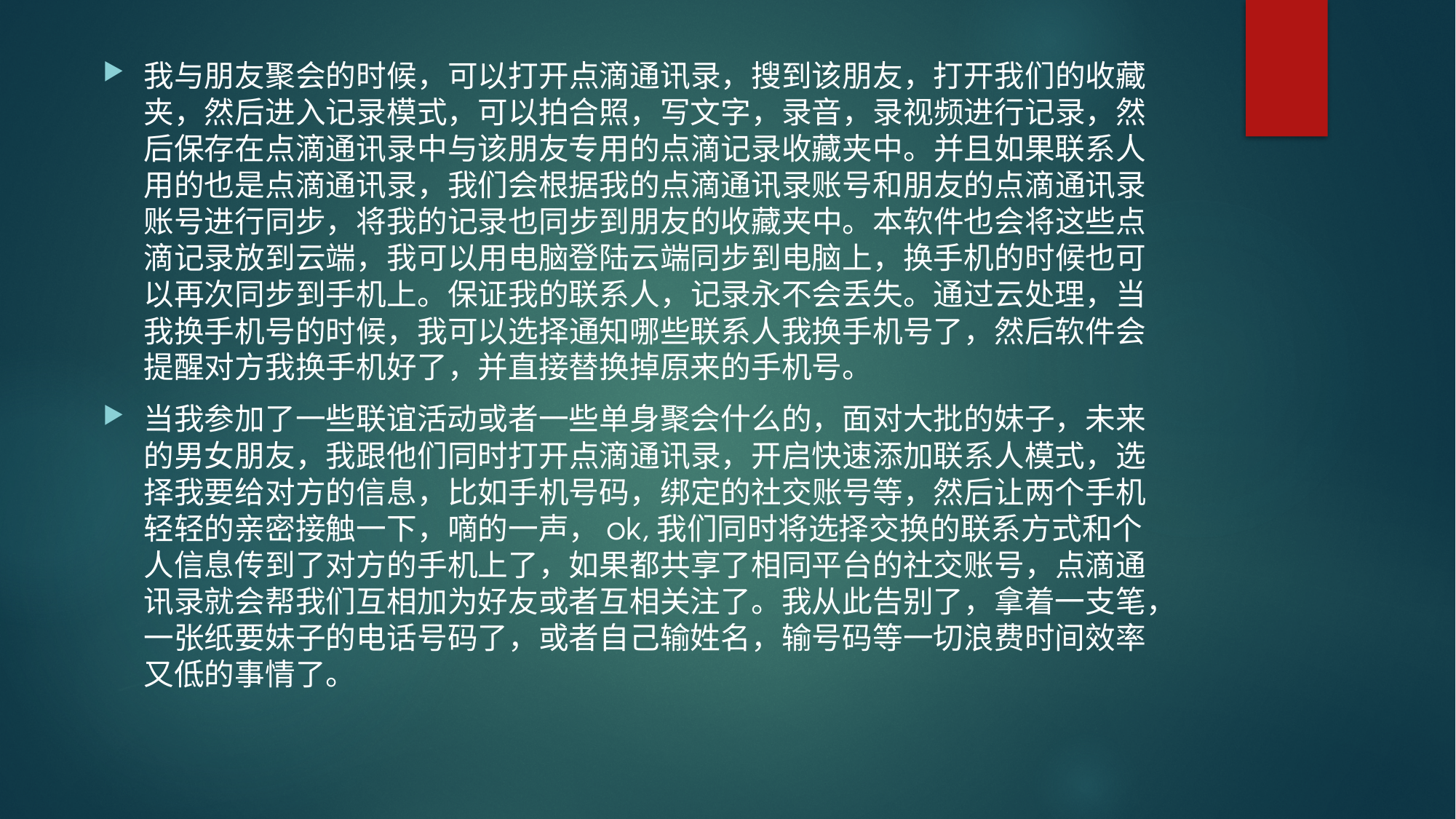

我与朋友聚会的时候，可以打开点滴通讯录，搜到该朋友，打开我们的收藏夹，然后进入记录模式，可以拍合照，写文字，录音，录视频进行记录，然后保存在点滴通讯录中与该朋友专用的点滴记录收藏夹中。并且如果联系人用的也是点滴通讯录，我们会根据我的点滴通讯录账号和朋友的点滴通讯录账号进行同步，将我的记录也同步到朋友的收藏夹中。本软件也会将这些点滴记录放到云端，我可以用电脑登陆云端同步到电脑上，换手机的时候也可以再次同步到手机上。保证我的联系人，记录永不会丢失。通过云处理，当我换手机号的时候，我可以选择通知哪些联系人我换手机号了，然后软件会提醒对方我换手机好了，并直接替换掉原来的手机号。
当我参加了一些联谊活动或者一些单身聚会什么的，面对大批的妹子，未来的男女朋友，我跟他们同时打开点滴通讯录，开启快速添加联系人模式，选择我要给对方的信息，比如手机号码，绑定的社交账号等，然后让两个手机轻轻的亲密接触一下，嘀的一声，ok,我们同时将选择交换的联系方式和个人信息传到了对方的手机上了，如果都共享了相同平台的社交账号，点滴通讯录就会帮我们互相加为好友或者互相关注了。我从此告别了，拿着一支笔，一张纸要妹子的电话号码了，或者自己输姓名，输号码等一切浪费时间效率又低的事情了。